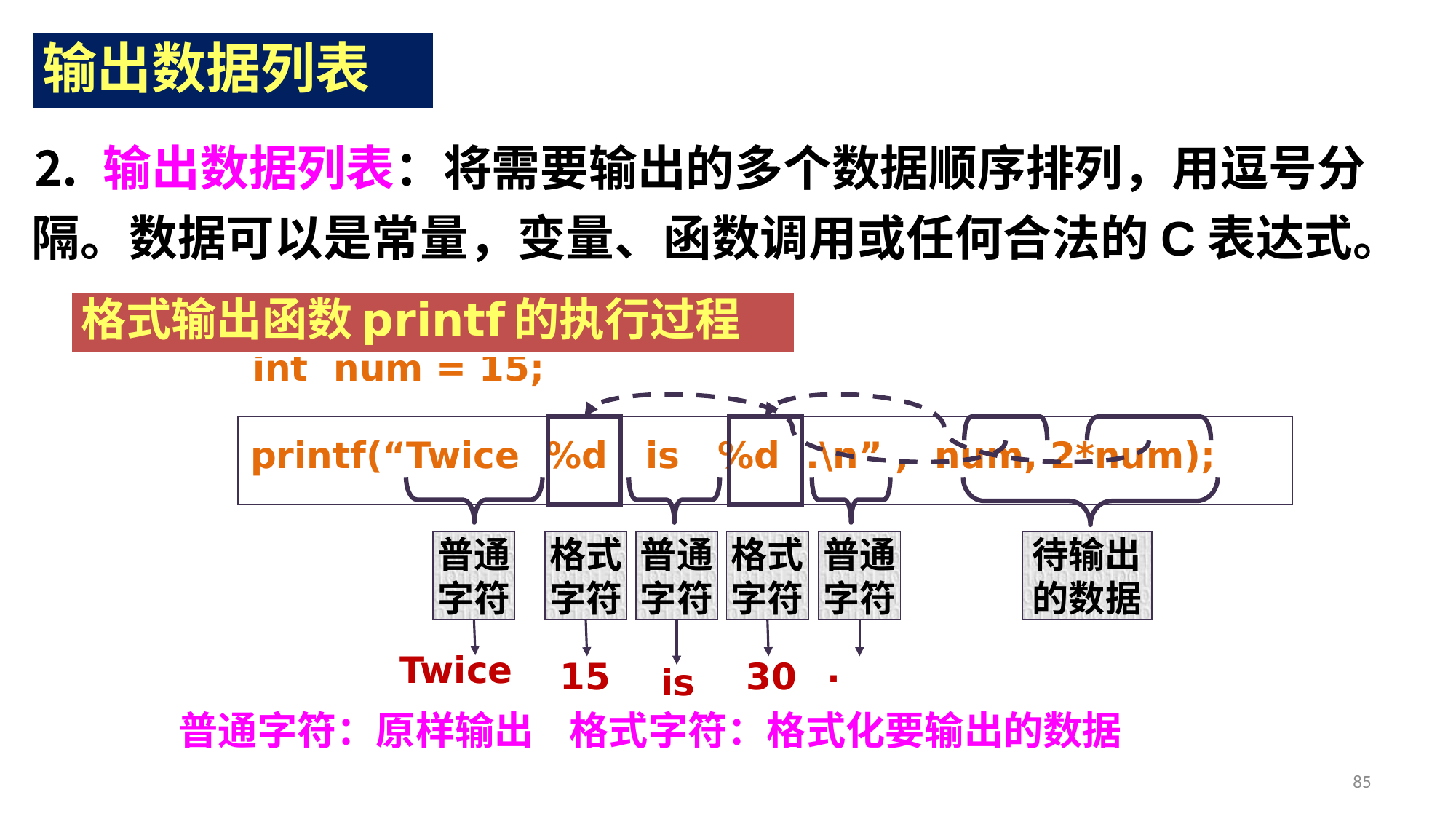

输出数据列表
⒉ 输出数据列表：将需要输出的多个数据顺序排列，用逗号分隔。数据可以是常量，变量、函数调用或任何合法的C表达式。
格式输出函数printf的执行过程
int  num = 15;
printf(“Twice  %d   is   %d  .\n” ,  num, 2*num);

普通字符
格式字符
普通字符
格式字符
普通字符
待输出的数据
 .
Twice
15
30
   is
普通字符：原样输出    格式字符：格式化要输出的数据
85